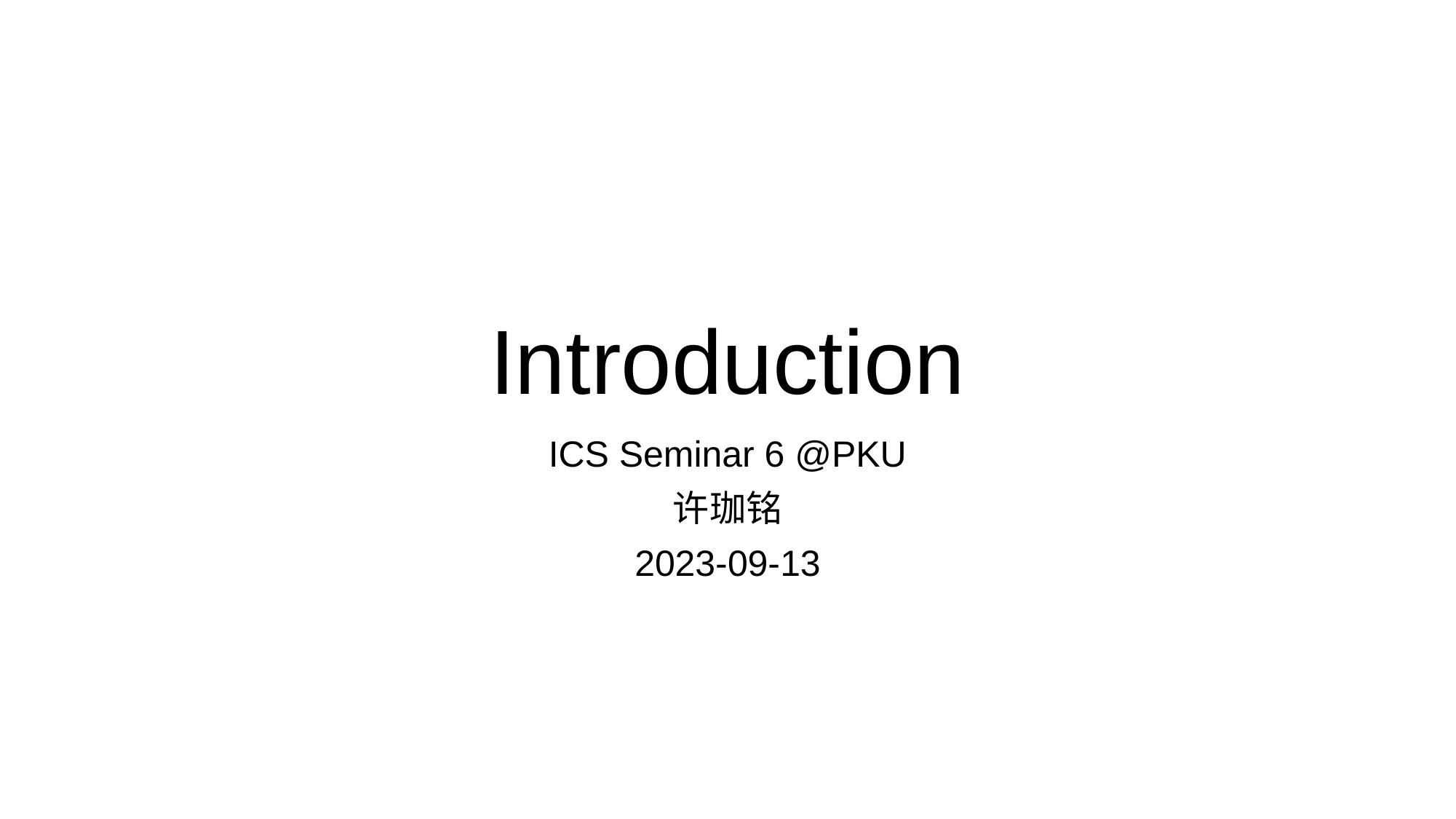

# Introduction
ICS Seminar 6 @PKU
许珈铭
2023-09-13